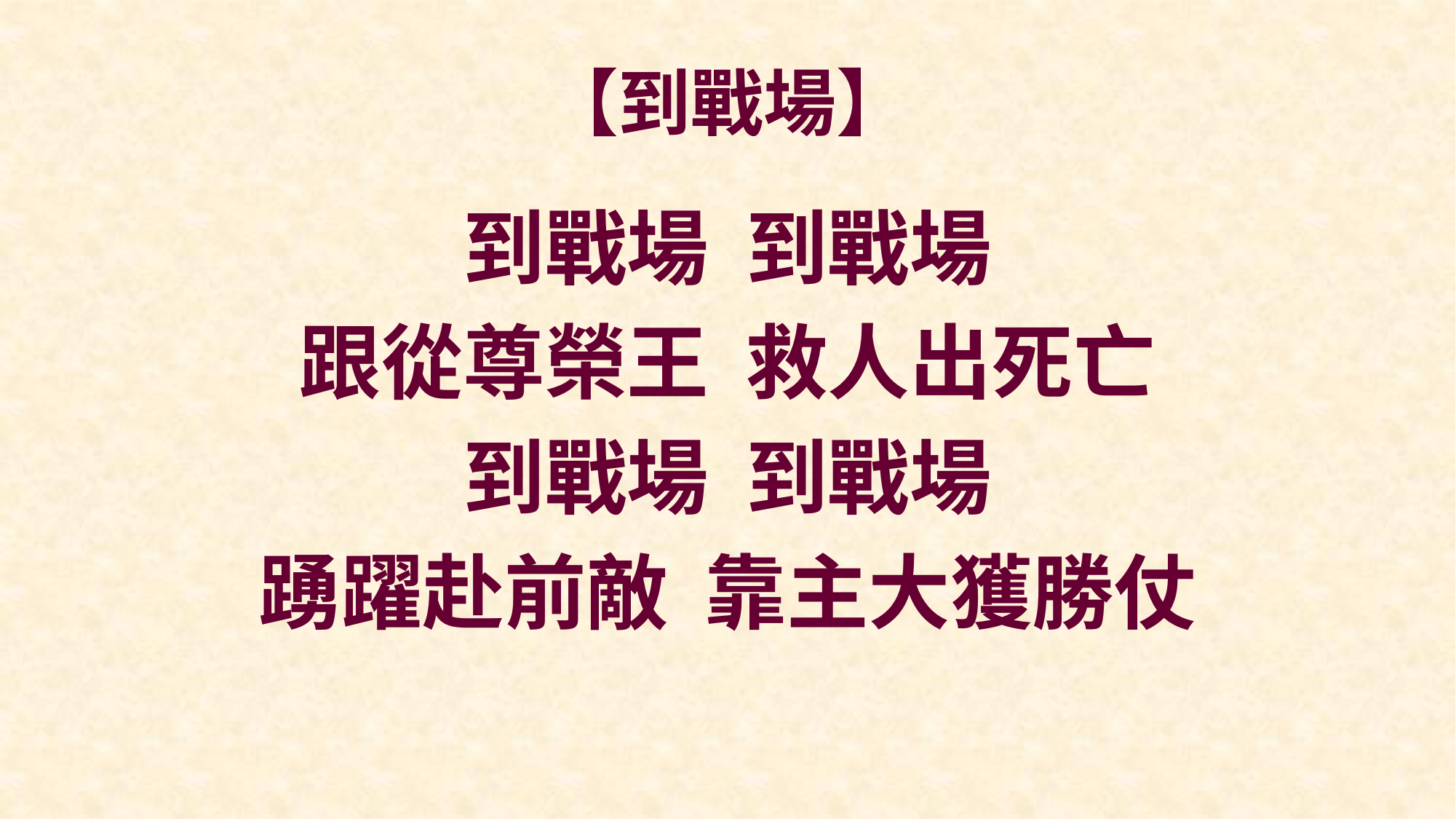

# 【到戰場】
到戰場  到戰場
跟從尊榮王  救人出死亡
到戰場  到戰場
踴躍赴前敵  靠主大獲勝仗